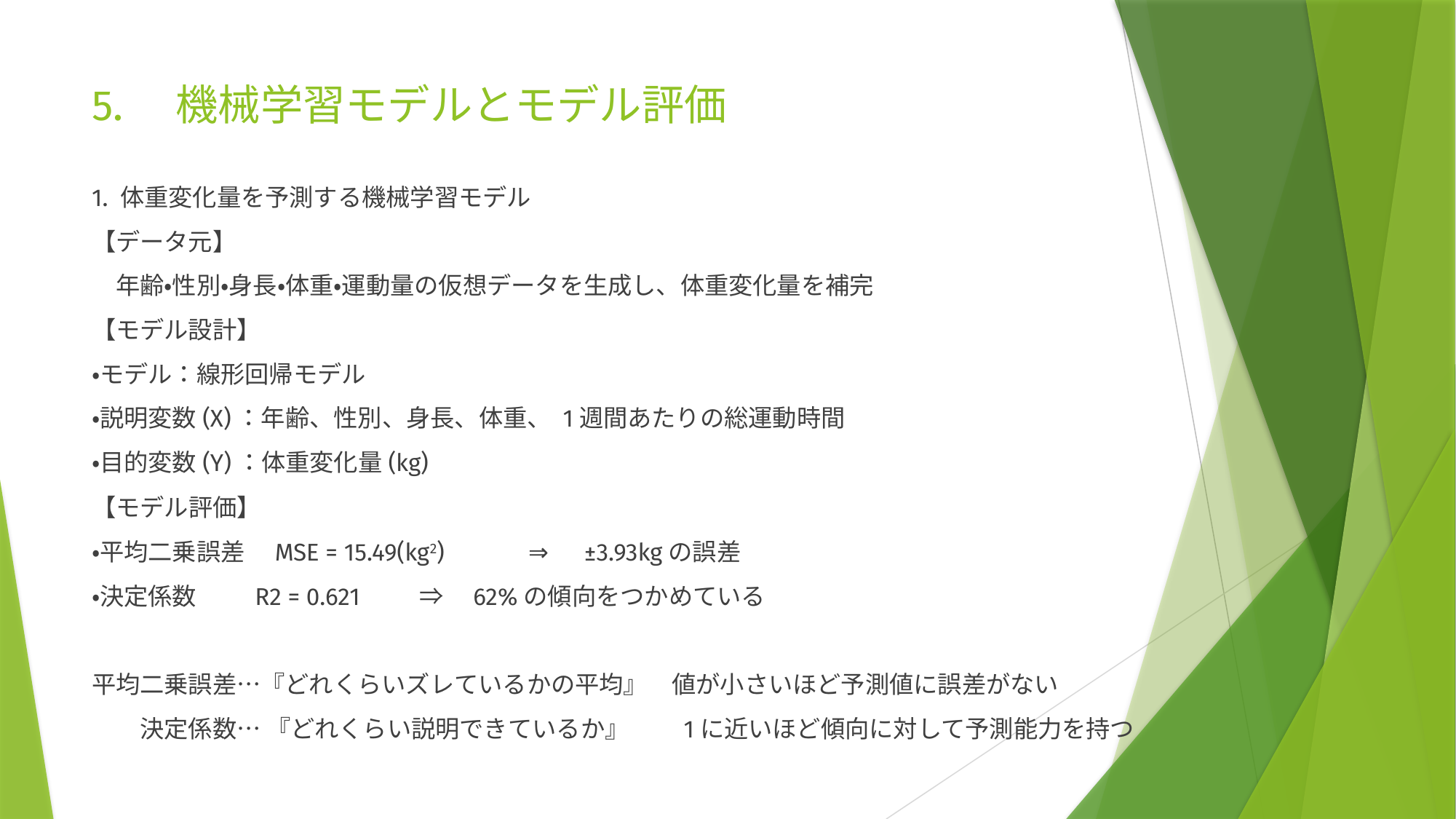

# 5.　機械学習モデルとモデル評価
1. 体重変化量を予測する機械学習モデル
【データ元】
　年齢・性別・身長・体重・運動量の仮想データを生成し、体重変化量を補完
【モデル設計】
・モデル：線形回帰モデル
・説明変数(X)：年齢、性別、身長、体重、 1週間あたりの総運動時間
・目的変数(Y)：体重変化量(kg)
【モデル評価】
・平均二乗誤差　MSE = 15.49(kg2) 	⇒　±3.93kgの誤差
・決定係数	　　R2 = 0.621　　	⇒　62%の傾向をつかめている

平均二乗誤差…『どれくらいズレているかの平均』　値が小さいほど予測値に誤差がない
　　決定係数… 『どれくらい説明できているか』　　1に近いほど傾向に対して予測能力を持つ